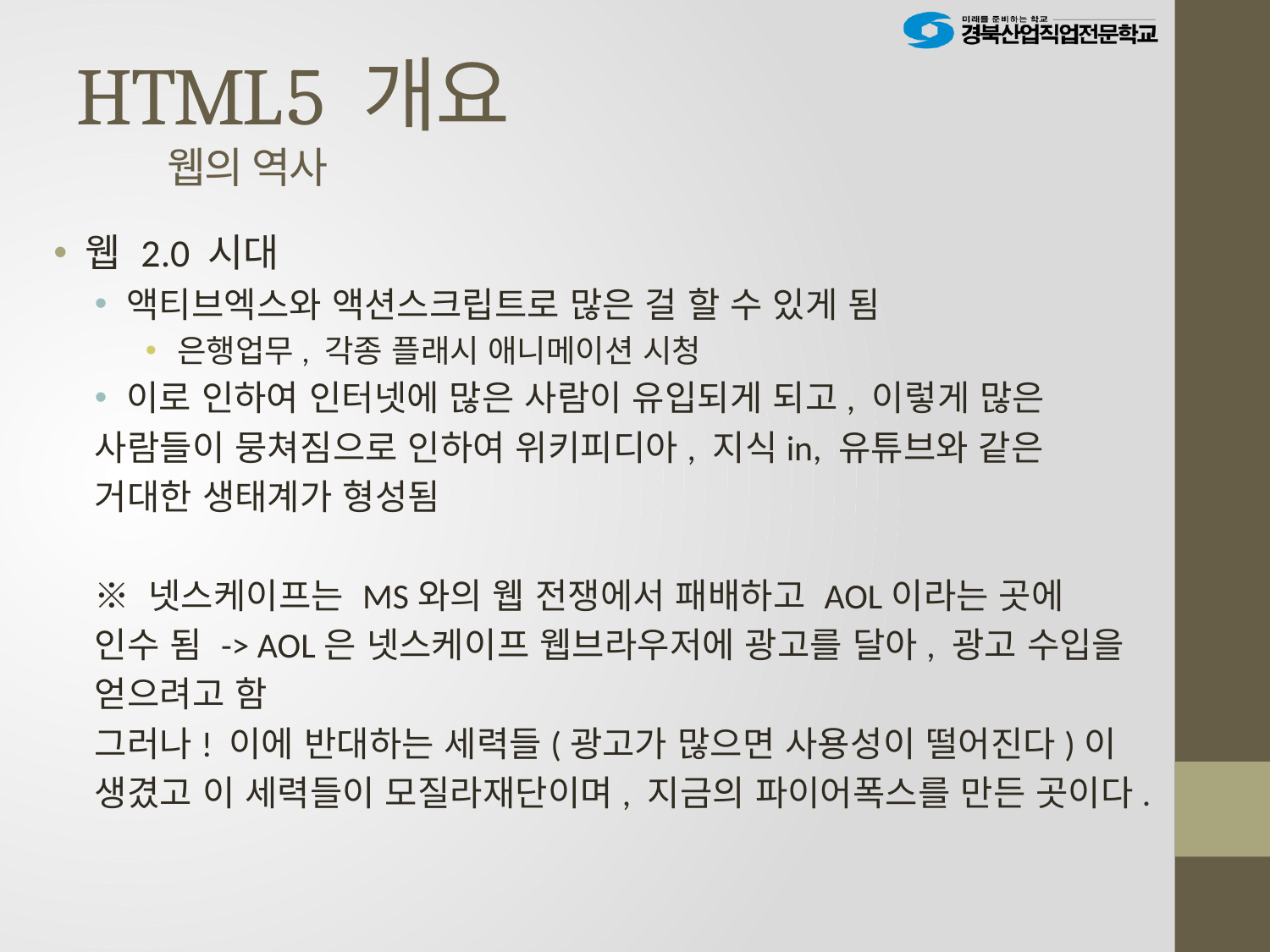

# HTML5 개요 웹의 역사
웹 2.0 시대
액티브엑스와 액션스크립트로 많은 걸 할 수 있게 됨
은행업무, 각종 플래시 애니메이션 시청
이로 인하여 인터넷에 많은 사람이 유입되게 되고, 이렇게 많은
사람들이 뭉쳐짐으로 인하여 위키피디아, 지식in, 유튜브와 같은
거대한 생태계가 형성됨

※ 넷스케이프는 MS와의 웹 전쟁에서 패배하고 AOL이라는 곳에
인수 됨 -> AOL은 넷스케이프 웹브라우저에 광고를 달아, 광고 수입을
얻으려고 함
그러나! 이에 반대하는 세력들(광고가 많으면 사용성이 떨어진다)이
생겼고 이 세력들이 모질라재단이며, 지금의 파이어폭스를 만든 곳이다.